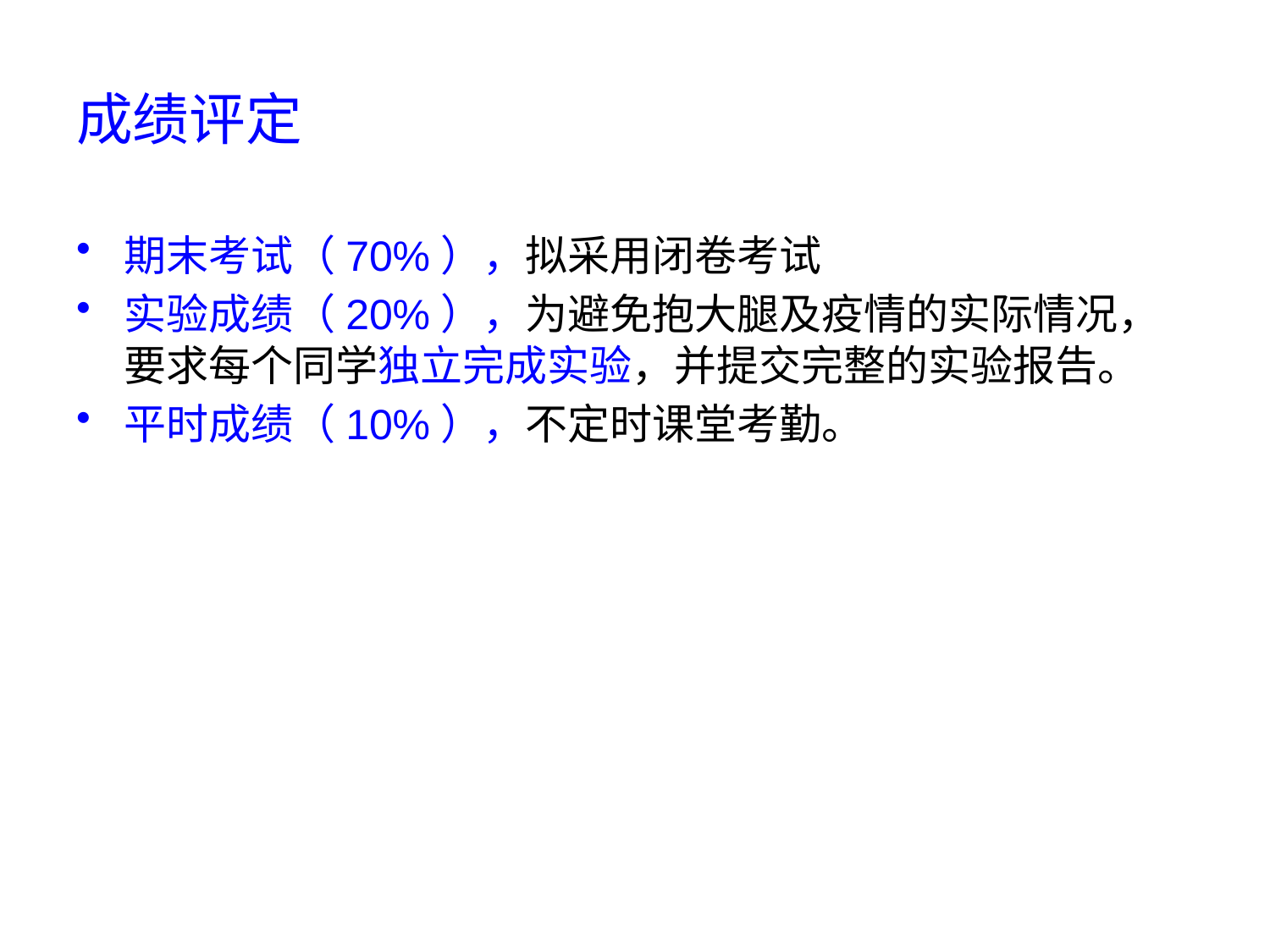

# 成绩评定
期末考试（70%），拟采用闭卷考试
实验成绩（20%），为避免抱大腿及疫情的实际情况，要求每个同学独立完成实验，并提交完整的实验报告。
平时成绩（10%），不定时课堂考勤。